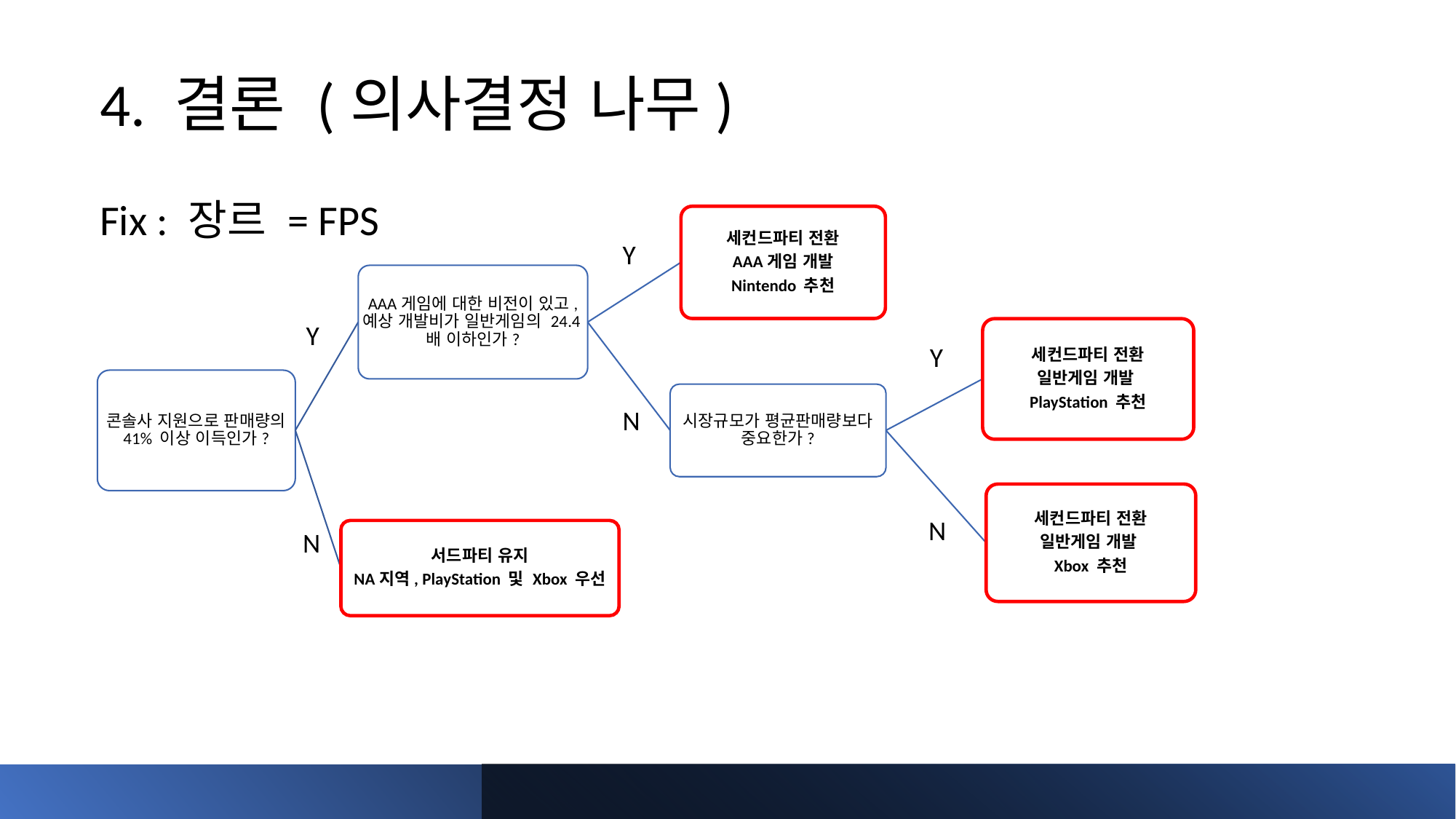

# 4. 결론 (의사결정 나무)
Fix : 장르 = FPS
세컨드파티 전환
AAA게임 개발
Nintendo 추천
AAA게임에 대한 비전이 있고, 예상 개발비가 일반게임의 24.4배 이하인가?

세컨드파티 전환
일반게임 개발
PlayStation 추천
콘솔사 지원으로 판매량의 41% 이상 이득인가?

시장규모가 평균판매량보다 중요한가?

세컨드파티 전환
일반게임 개발
Xbox 추천

서드파티 유지
NA지역, PlayStation 및 Xbox 우선
Y
Y
Y
N
N
N